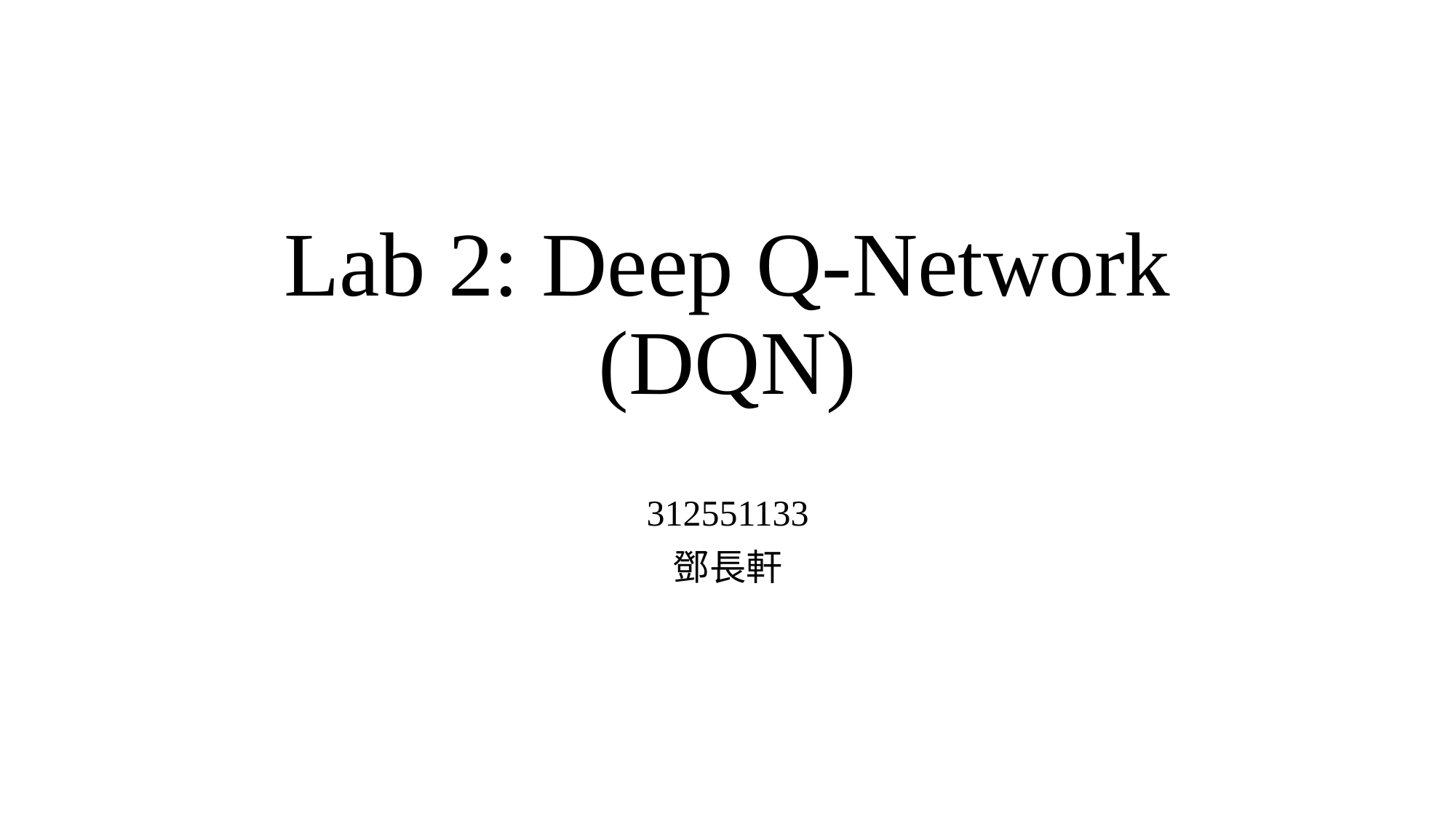

# Lab 2: Deep Q-Network (DQN)

312551133
鄧長軒